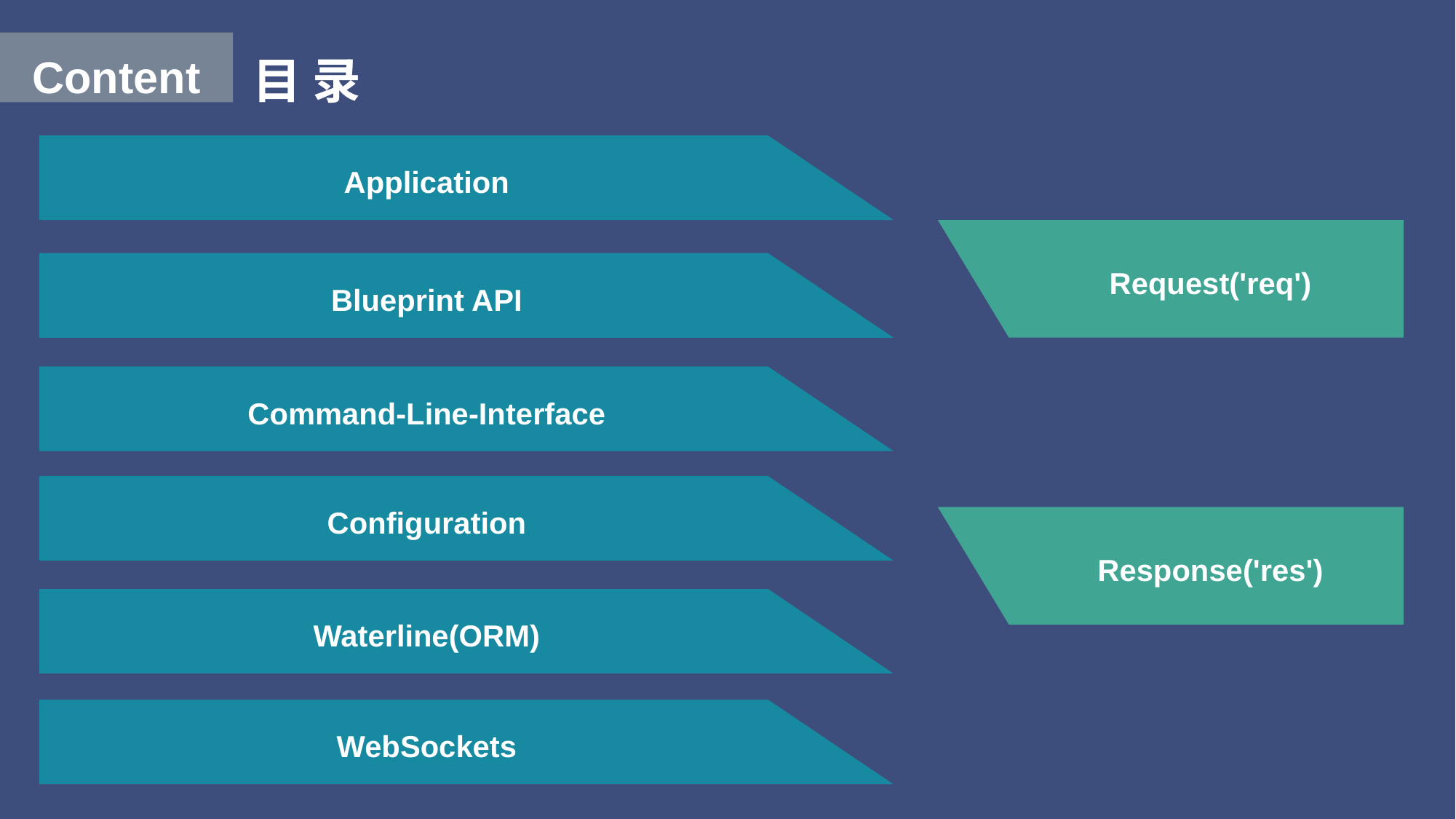

目 录
Content
Application
Request('req')
Blueprint API
Command-Line-Interface
Configuration
Response('res')
Waterline(ORM)
WebSockets